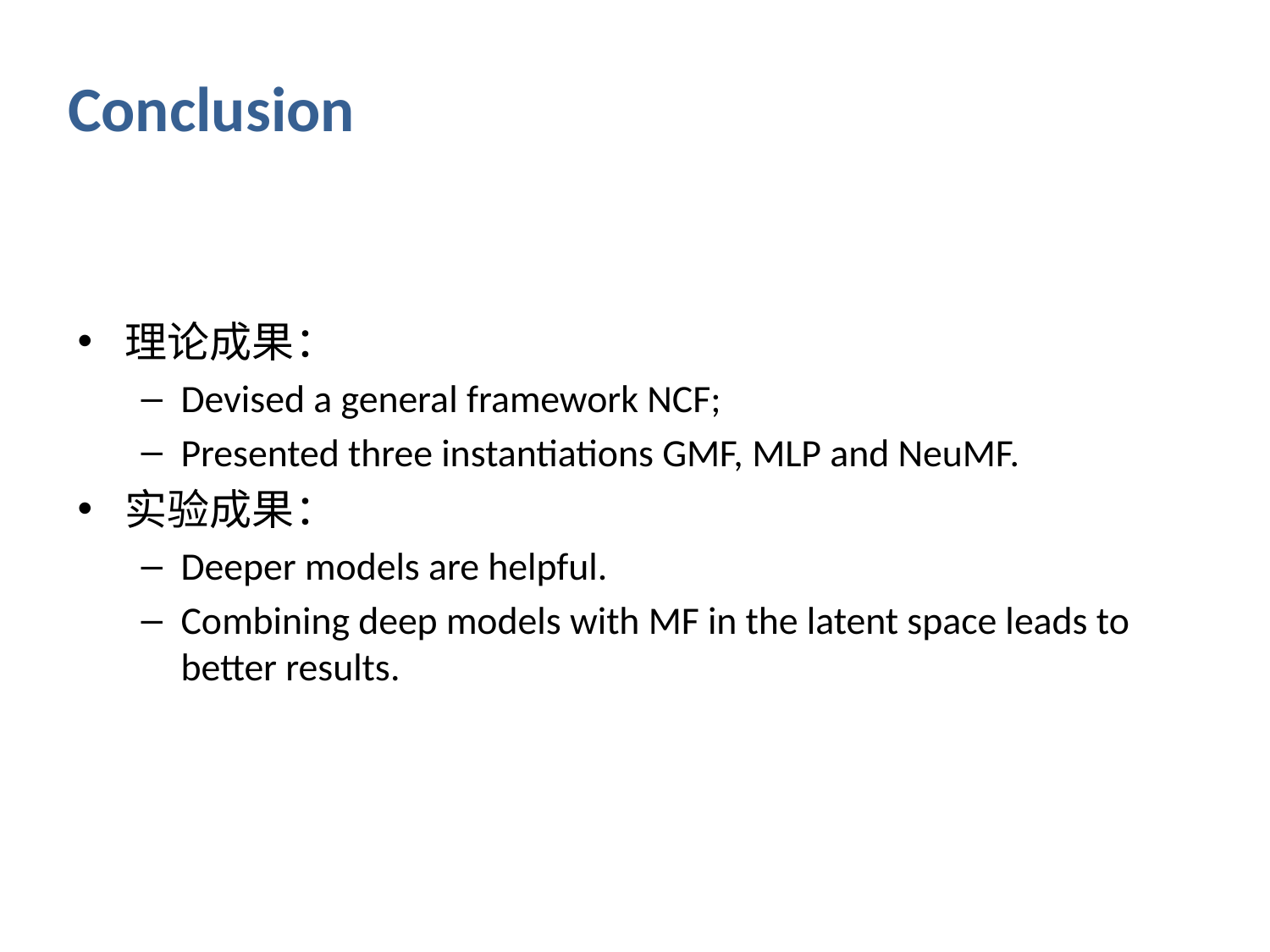

# Conclusion

理论成果：
Devised a general framework NCF;
Presented three instantiations GMF, MLP and NeuMF.
实验成果：
Deeper models are helpful.
Combining deep models with MF in the latent space leads to better results.
16